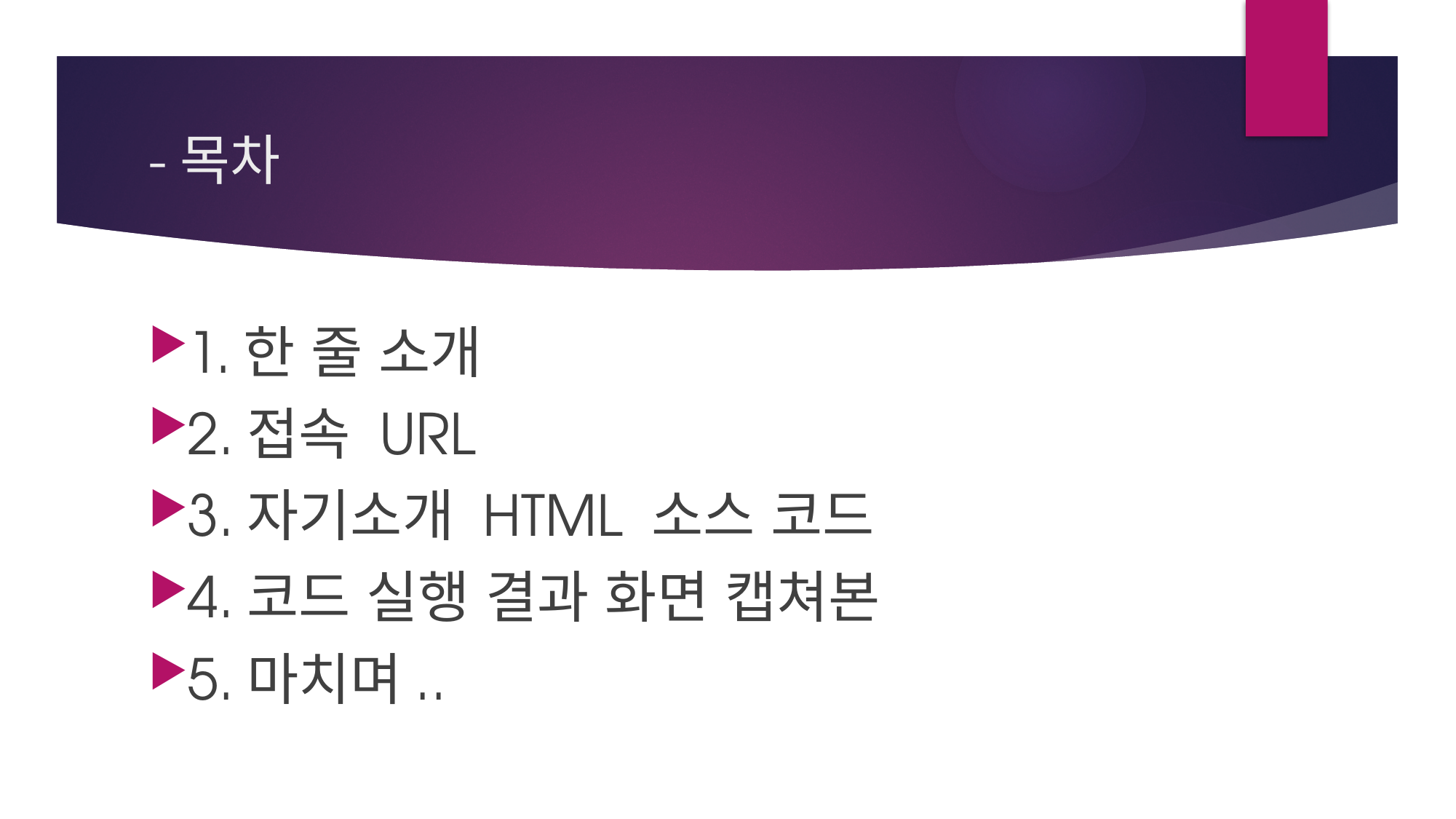

# -목차
1.한 줄 소개
2.접속 URL
3.자기소개 HTML 소스 코드
4.코드 실행 결과 화면 캡쳐본
5.마치며..